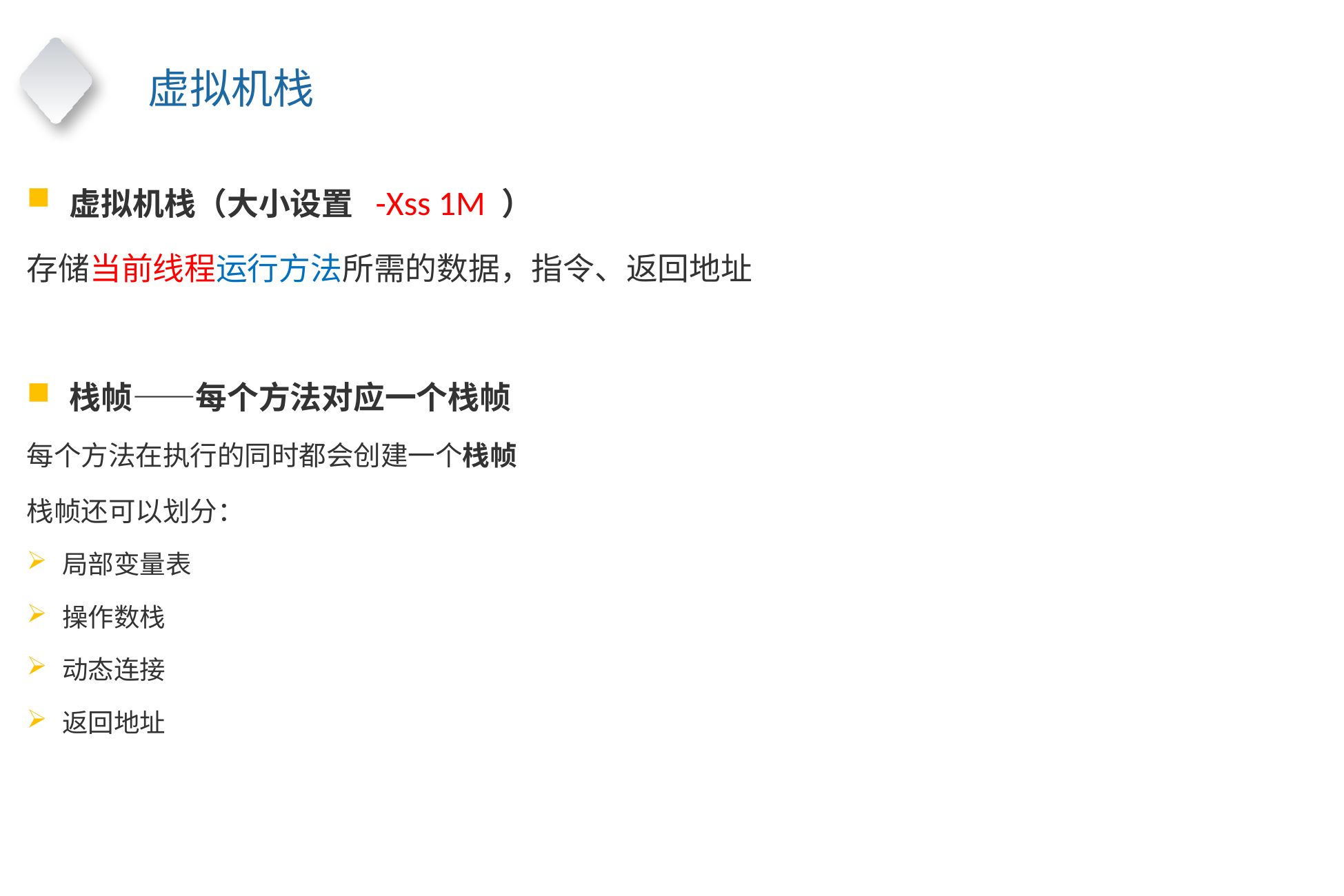

虚拟机栈
虚拟机栈（大小设置  -Xss 1M ）
存储当前线程运行方法所需的数据，指令、返回地址

栈帧——每个方法对应一个栈帧
每个方法在执行的同时都会创建一个栈帧
栈帧还可以划分：
局部变量表
操作数栈
动态连接
返回地址